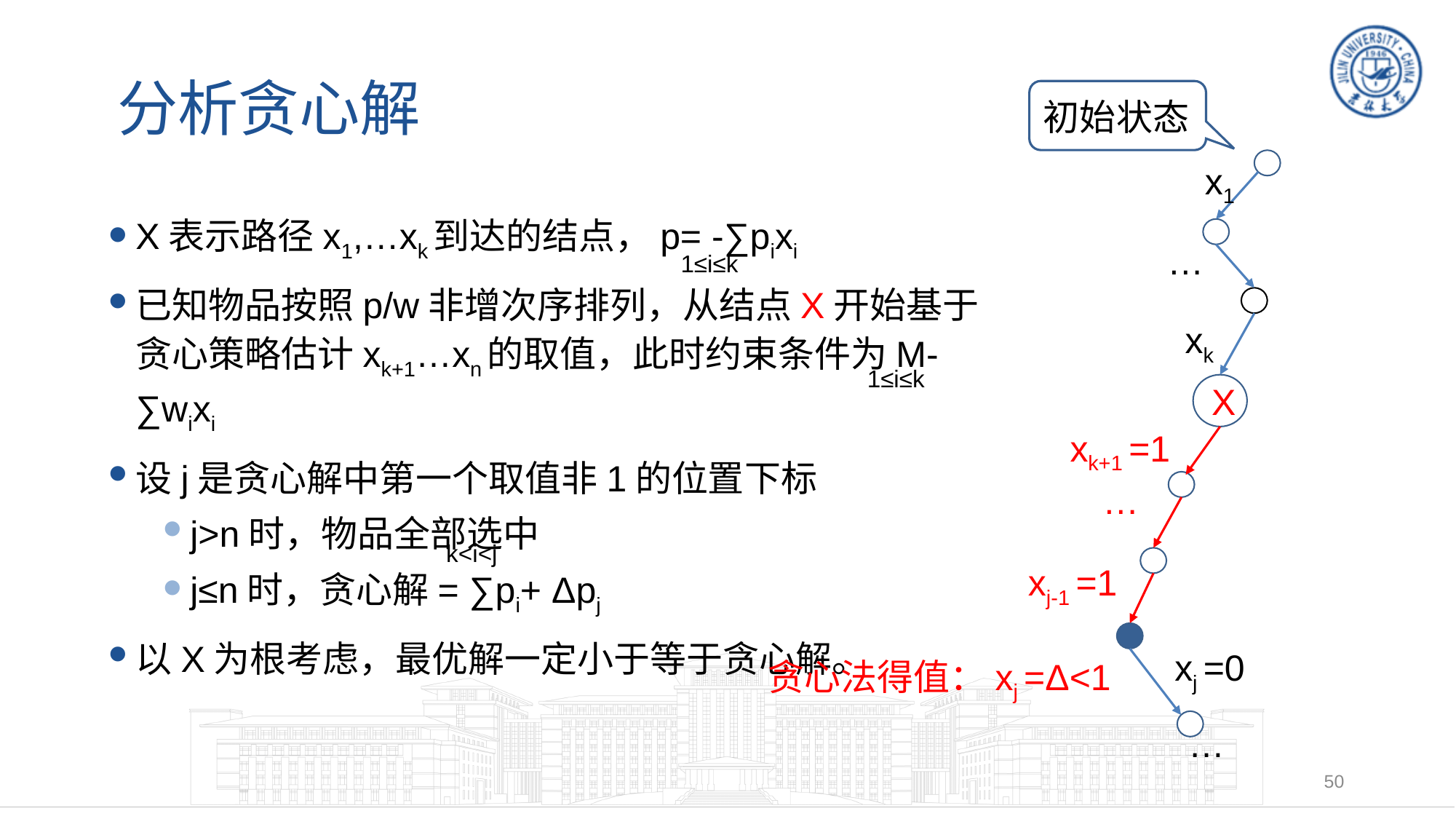

# 分析贪心解
初始状态

x1

…

xk
X
xk+1 =1

…

xj-1 =1

xj =0

…
X表示路径x1,…xk到达的结点，p= -∑pixi
已知物品按照p/w非增次序排列，从结点X开始基于贪心策略估计xk+1…xn的取值，此时约束条件为M-∑wixi
设j是贪心解中第一个取值非1的位置下标
j>n时，物品全部选中
j≤n时，贪心解= ∑pi+ Δpj
以X为根考虑，最优解一定小于等于贪心解。

1≤i≤k
1≤i≤k
k<i<j
贪心法得值：xj =Δ<1
50